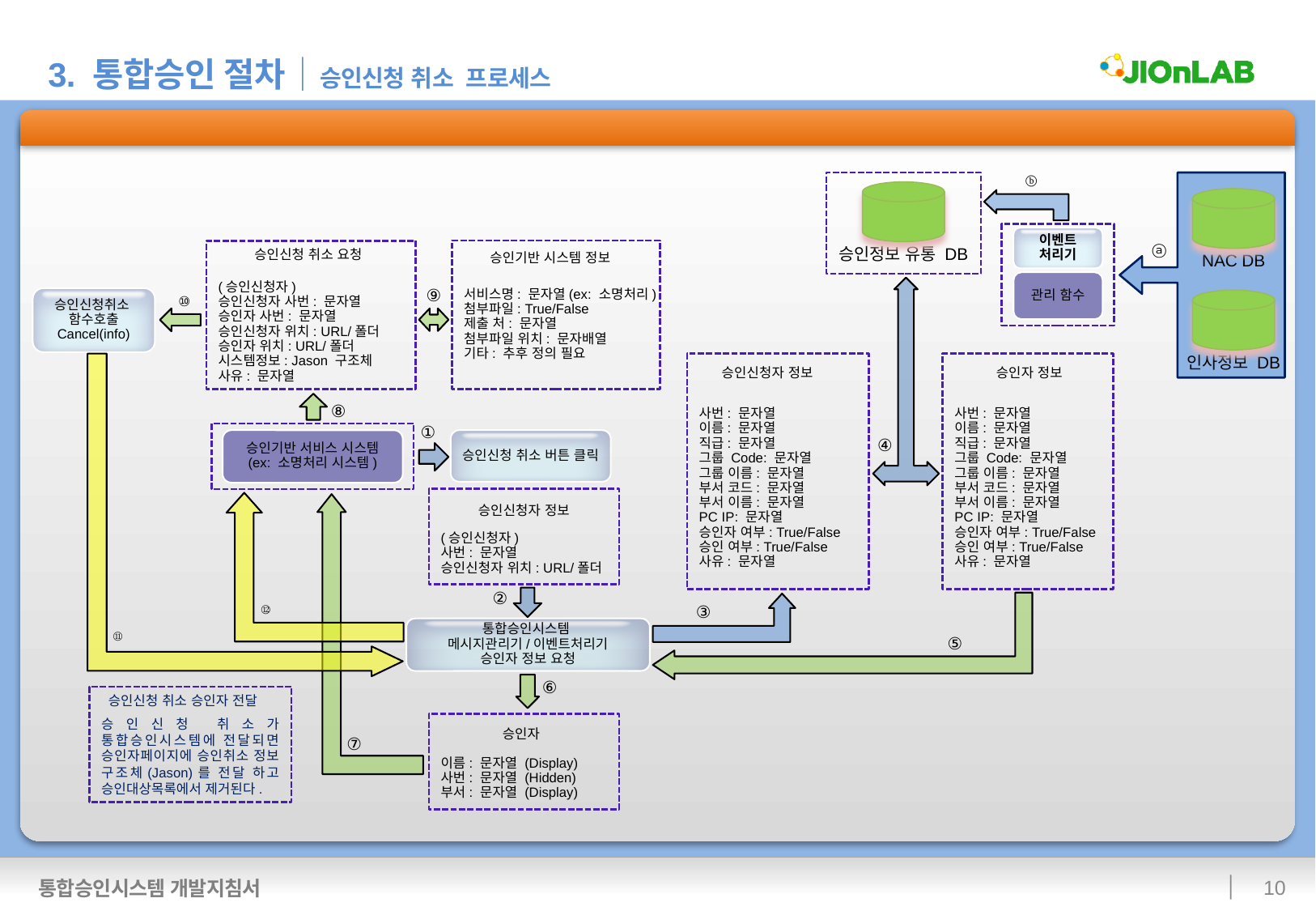

3. 통합승인 절차│승인신청 취소  프로세스

통합승인시스템 승인신청 취소 흐름도

ⓑ

이벤트
처리기
ⓐ

서비스명: 문자열(ex: 소명처리)
첨부파일: True/False
제출 처: 문자열
첨부파일 위치: 문자배열
기타: 추후 정의 필요

(승인신청자)
승인신청자 사번: 문자열
승인자 사번: 문자열
승인신청자 위치: URL/폴더
승인자 위치: URL/폴더
시스템정보: Jason 구조체
사유: 문자열
승인정보 유통 DB
승인신청 취소 요청
승인기반 시스템 정보
NAC DB
관리 함수

⑨
승인신청취소
함수호출
Cancel(info)
⑩

인사정보 DB

사번: 문자열
이름: 문자열
직급: 문자열
그룹 Code: 문자열
그룹 이름: 문자열
부서 코드: 문자열
부서 이름: 문자열
PC IP: 문자열
승인자 여부: True/False
승인 여부: True/False
사유: 문자열

사번: 문자열
이름: 문자열
직급: 문자열
그룹 Code: 문자열
그룹 이름: 문자열
부서 코드: 문자열
부서 이름: 문자열
PC IP: 문자열
승인자 여부: True/False
승인 여부: True/False
사유: 문자열

승인신청자 정보
승인자 정보

⑧
①

승인신청 취소 버튼 클릭
승인기반 서비스 시스템
(ex: 소명처리 시스템)
④

(승인신청자)
사번: 문자열
승인신청자 위치: URL/폴더

승인신청자 정보
②

⑫
③
통합승인시스템
메시지관리기/이벤트처리기
승인자 정보 요청
⑪
⑤
⑥

 승인신청 취소 승인자 전달
승인신청 취소가 통합승인시스템에 전달되면 승인자페이지에 승인취소 정보 구조체(Jason)를 전달 하고 승인대상목록에서 제거된다.

이름: 문자열 (Display)
사번: 문자열 (Hidden)
부서: 문자열 (Display)

승인자
⑦
 10